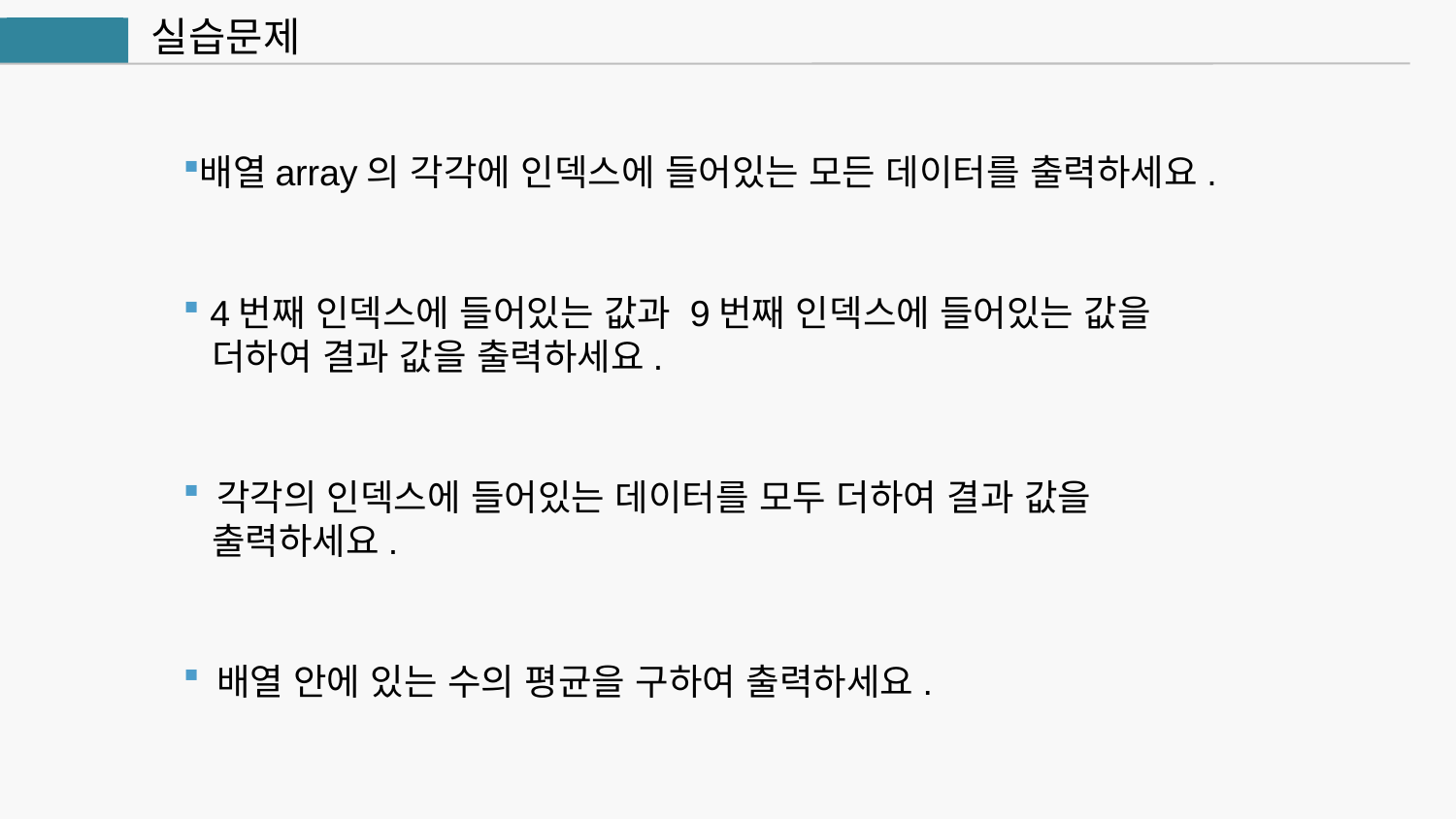

실습문제

자바
배열array의 각각에 인덱스에 들어있는 모든 데이터를 출력하세요.
 4번째 인덱스에 들어있는 값과 9번째 인덱스에 들어있는 값을
  더하여 결과 값을 출력하세요.
 각각의 인덱스에 들어있는 데이터를 모두 더하여 결과 값을
  출력하세요.
 배열 안에 있는 수의 평균을 구하여 출력하세요.